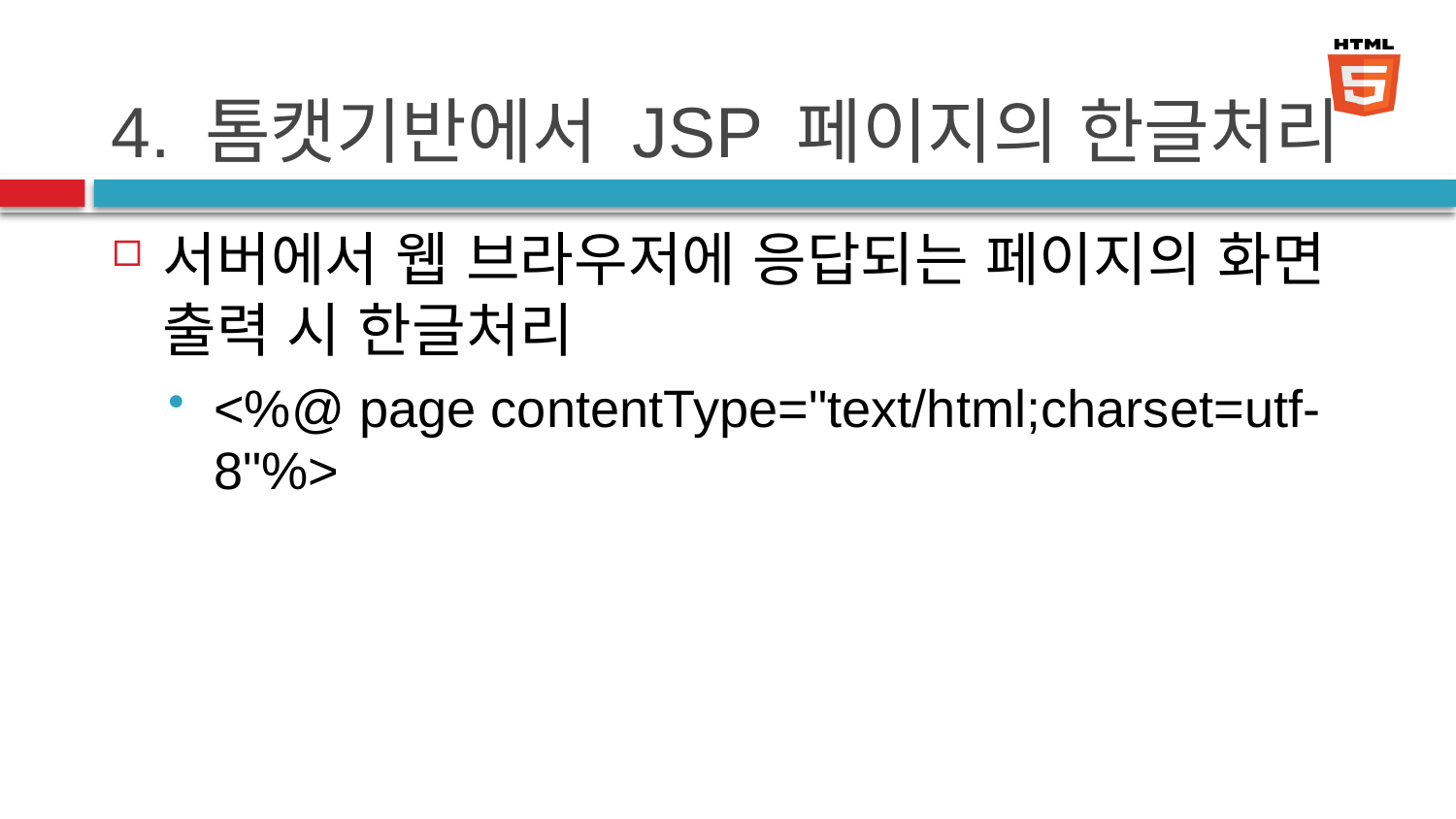

# 4. 톰캣기반에서 JSP 페이지의 한글처리
서버에서 웹 브라우저에 응답되는 페이지의 화면 출력 시 한글처리
<%@ page contentType="text/html;charset=utf-8"%>